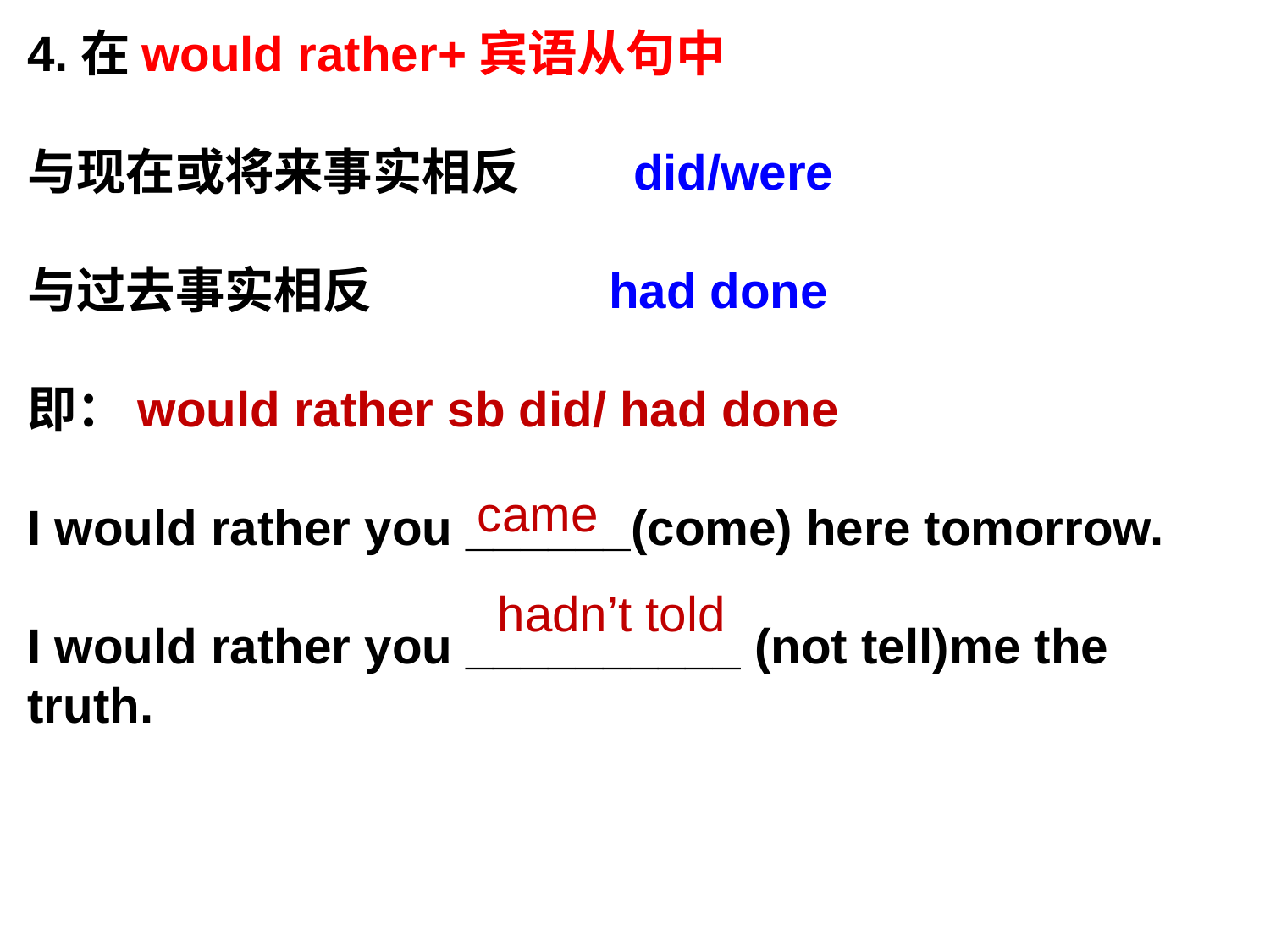

4.在would rather+宾语从句中

与现在或将来事实相反         did/were

与过去事实相反                    had done

即：would rather sb did/ had done

I would rather you ______(come) here tomorrow.

I would rather you __________ (not tell)me the truth.

came
hadn’t told